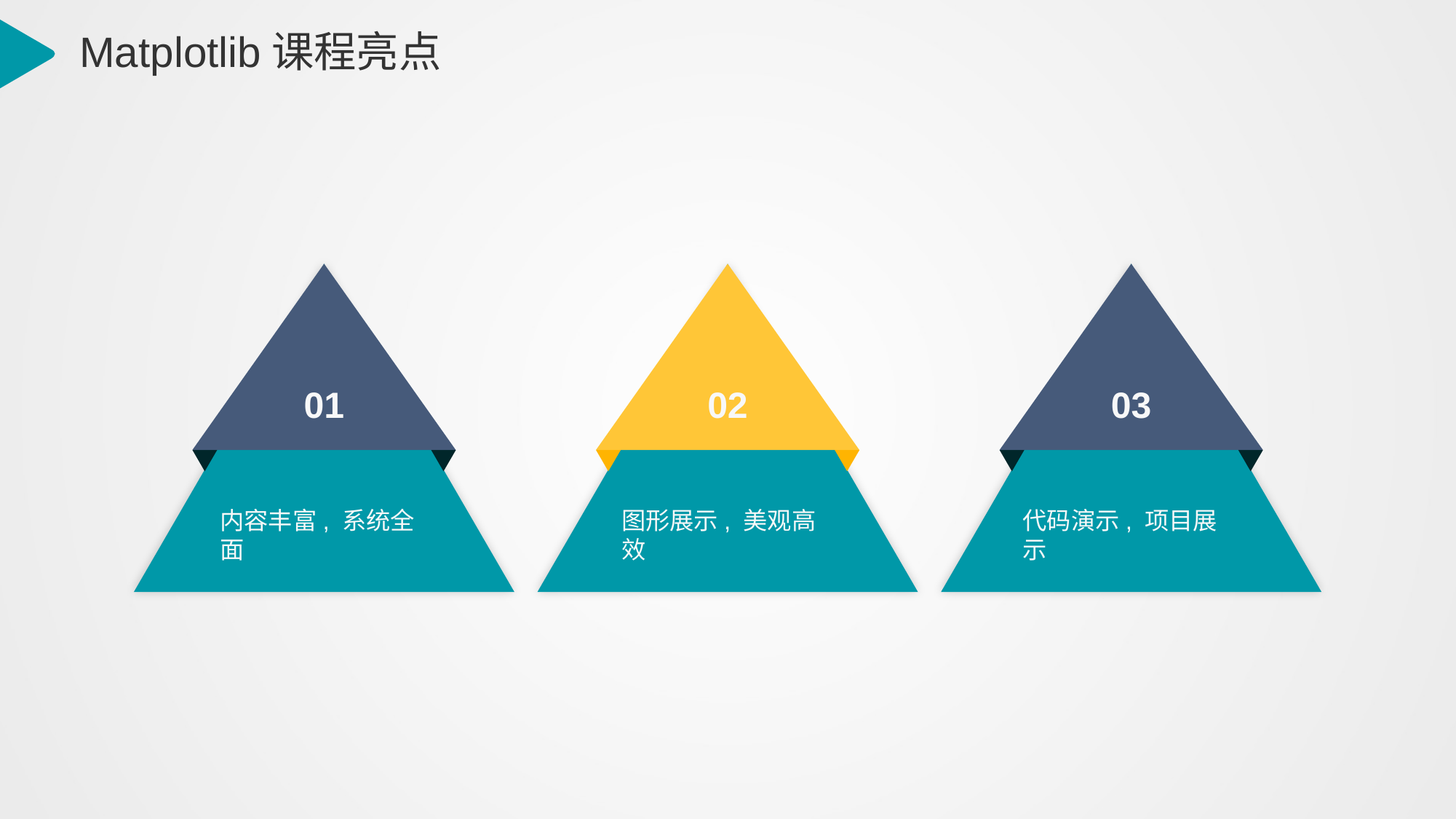

Matplotlib课程亮点

01

02

03

内容丰富, 系统全面
图形展示, 美观高效
代码演示, 项目展示